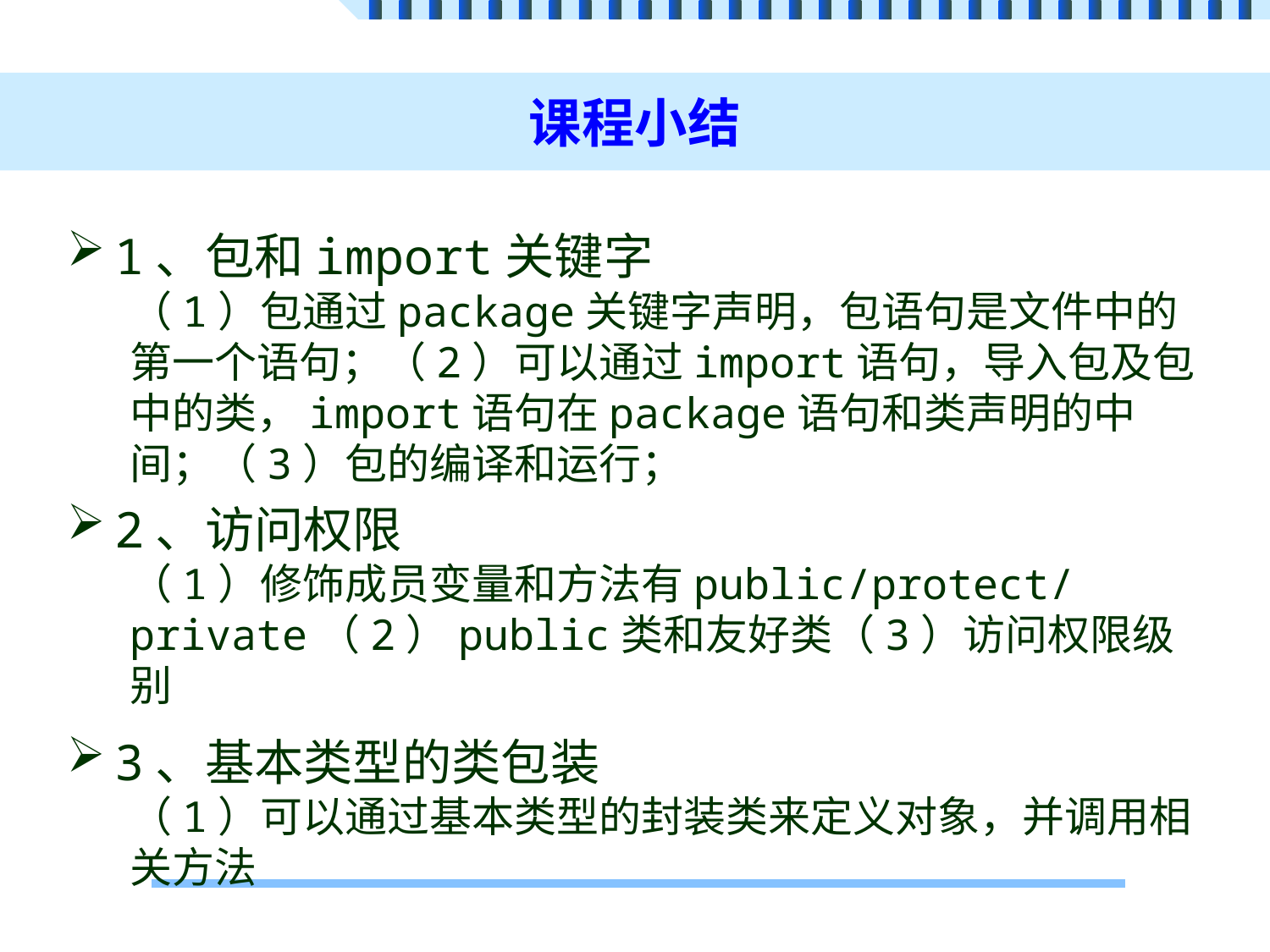

# 课程小结
1、包和import关键字
（1）包通过package关键字声明，包语句是文件中的第一个语句；（2）可以通过import语句，导入包及包中的类，import语句在package语句和类声明的中间；（3）包的编译和运行；
2、访问权限
（1）修饰成员变量和方法有public/protect/private（2）public类和友好类（3）访问权限级别
3、基本类型的类包装
（1）可以通过基本类型的封装类来定义对象，并调用相关方法